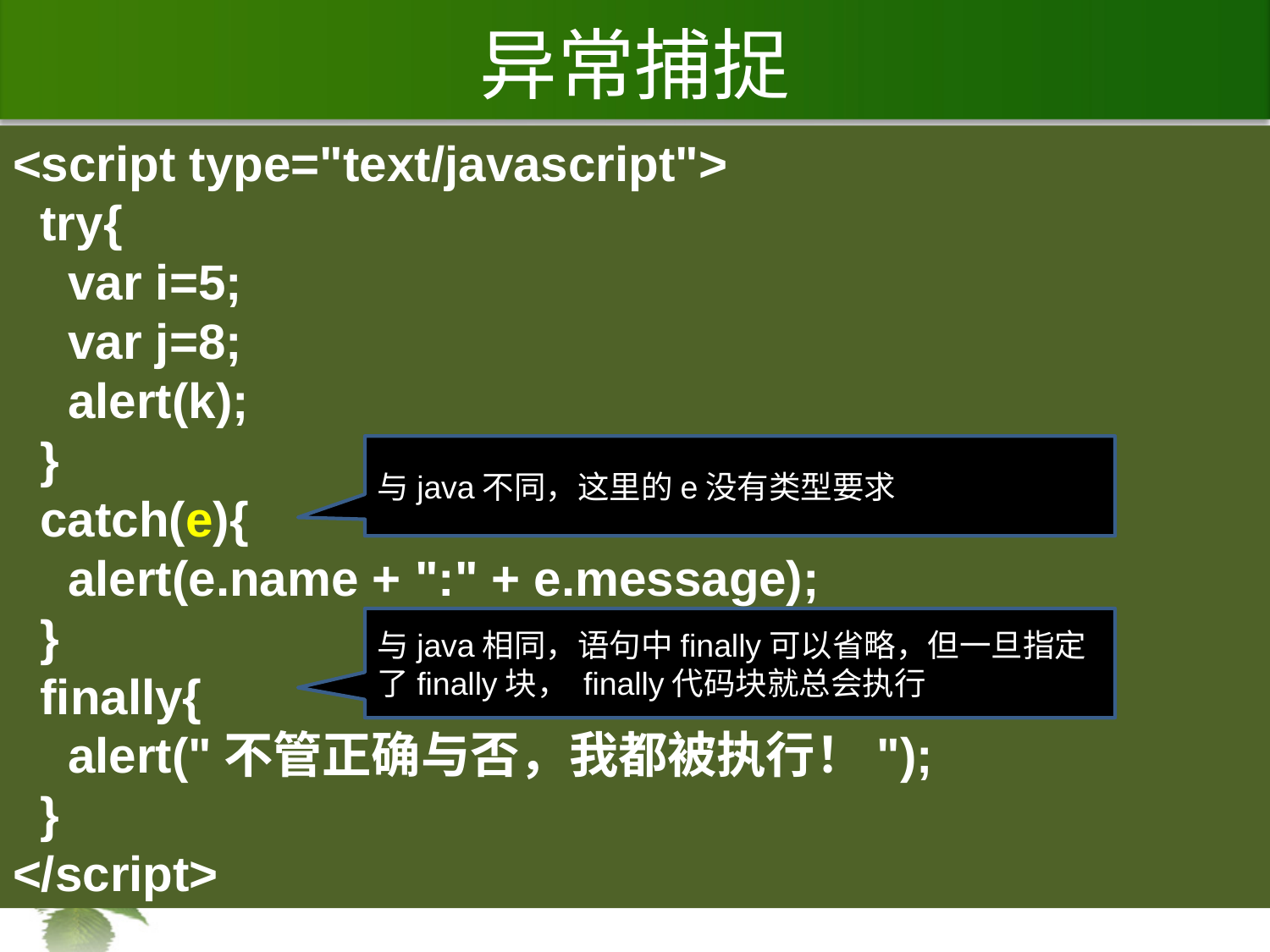

# 异常捕捉
<script type="text/javascript">
  try{
    var i=5;
    var j=8;
    alert(k);
  }
  catch(e){
    alert(e.name + ":" + e.message);
  }
  finally{
    alert("不管正确与否，我都被执行！");
  }
</script>
与java不同，这里的e没有类型要求
与java相同，语句中finally可以省略，但一旦指定了finally块， finally代码块就总会执行